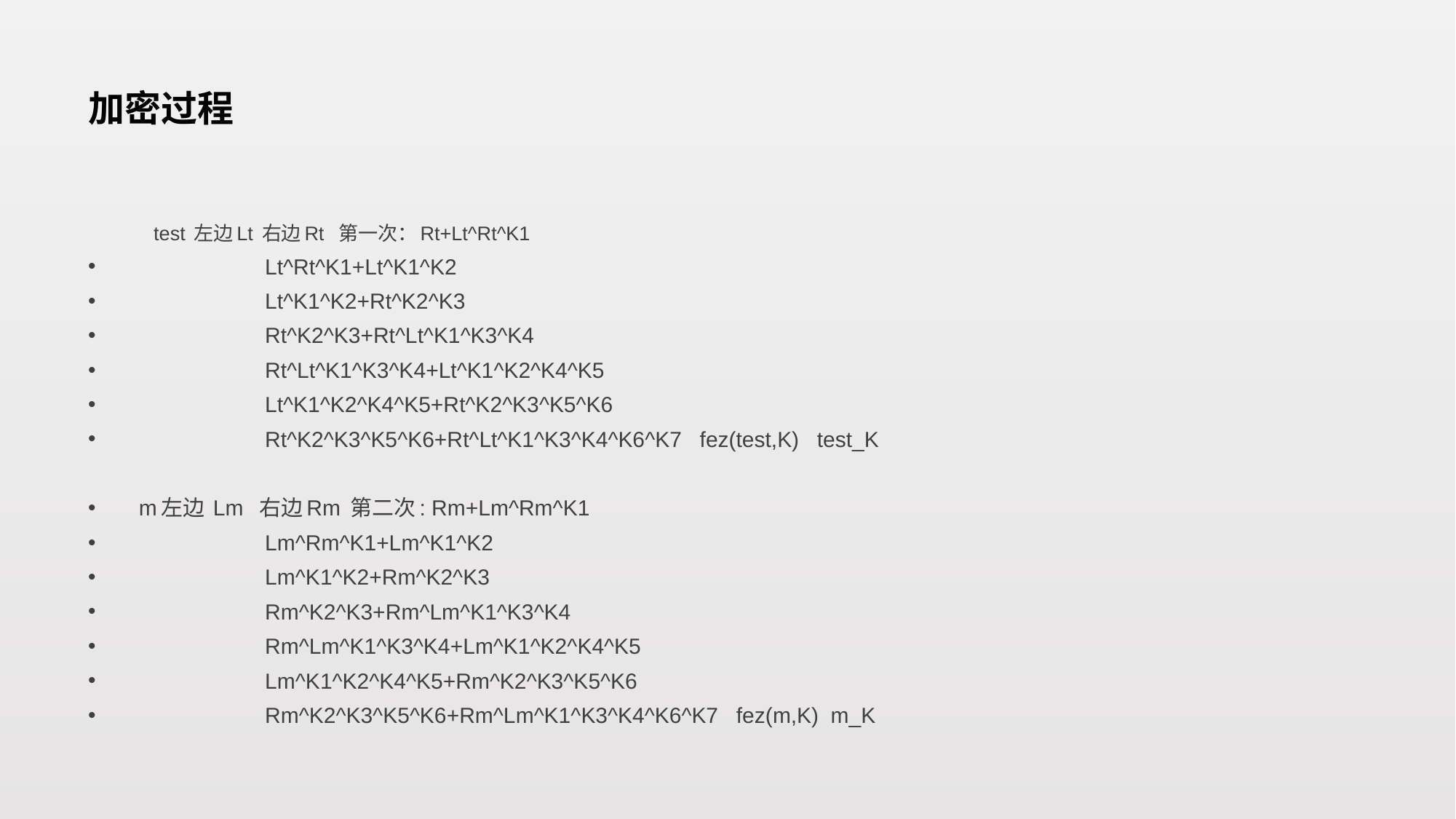

# 加密过程
test 左边Lt 右边Rt  第一次：Rt+Lt^Rt^K1
                        Lt^Rt^K1+Lt^K1^K2
                        Lt^K1^K2+Rt^K2^K3
                        Rt^K2^K3+Rt^Lt^K1^K3^K4
                        Rt^Lt^K1^K3^K4+Lt^K1^K2^K4^K5
                        Lt^K1^K2^K4^K5+Rt^K2^K3^K5^K6
                        Rt^K2^K3^K5^K6+Rt^Lt^K1^K3^K4^K6^K7   fez(test,K)   test_K

   m左边 Lm  右边Rm 第二次: Rm+Lm^Rm^K1
                        Lm^Rm^K1+Lm^K1^K2
                        Lm^K1^K2+Rm^K2^K3
                        Rm^K2^K3+Rm^Lm^K1^K3^K4
                        Rm^Lm^K1^K3^K4+Lm^K1^K2^K4^K5
                        Lm^K1^K2^K4^K5+Rm^K2^K3^K5^K6
                        Rm^K2^K3^K5^K6+Rm^Lm^K1^K3^K4^K6^K7   fez(m,K)  m_K